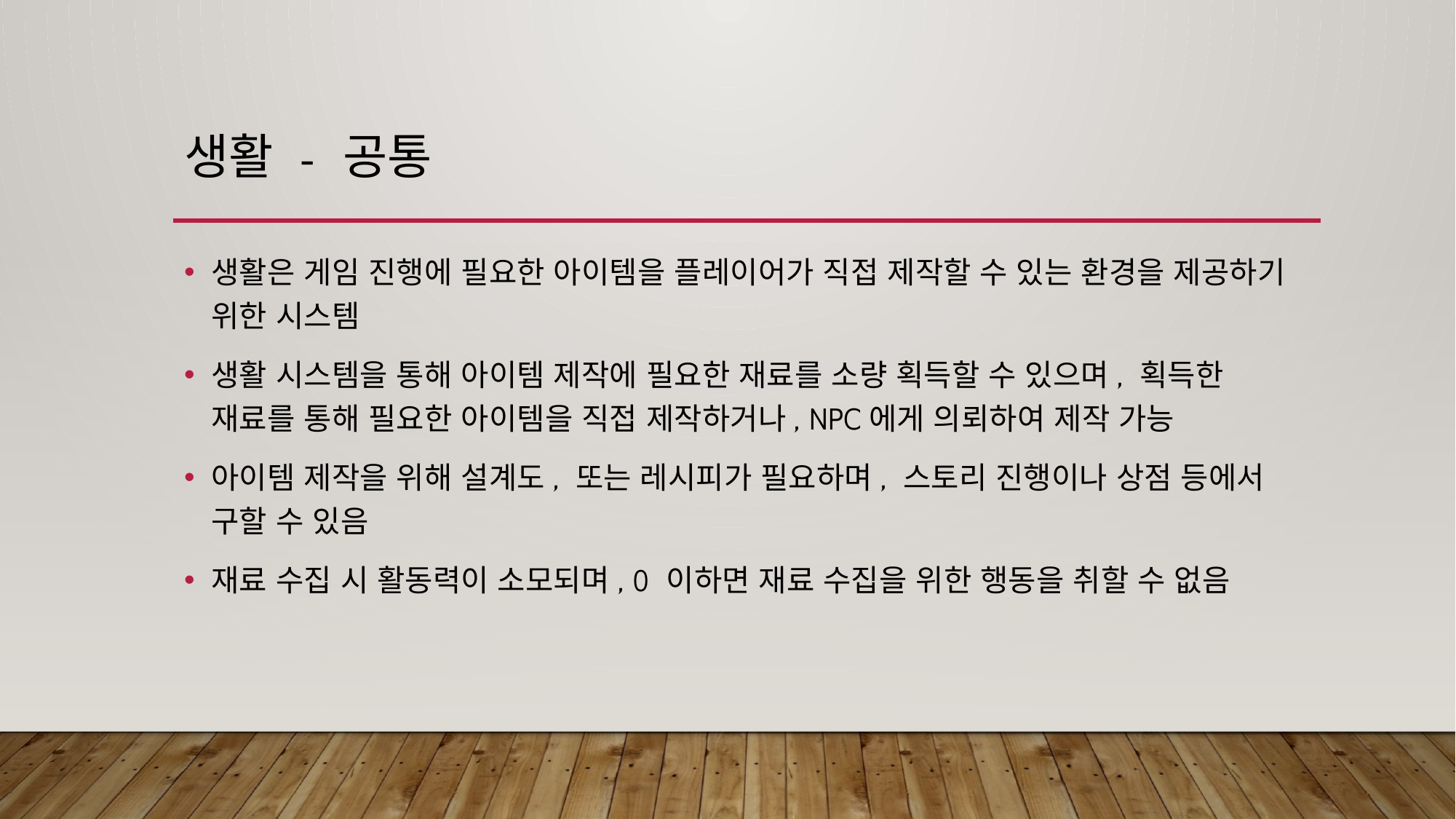

# 생활 - 공통
생활은 게임 진행에 필요한 아이템을 플레이어가 직접 제작할 수 있는 환경을 제공하기 위한 시스템
생활 시스템을 통해 아이템 제작에 필요한 재료를 소량 획득할 수 있으며, 획득한 재료를 통해 필요한 아이템을 직접 제작하거나, NPC에게 의뢰하여 제작 가능
아이템 제작을 위해 설계도, 또는 레시피가 필요하며, 스토리 진행이나 상점 등에서 구할 수 있음
재료 수집 시 활동력이 소모되며, 0 이하면 재료 수집을 위한 행동을 취할 수 없음